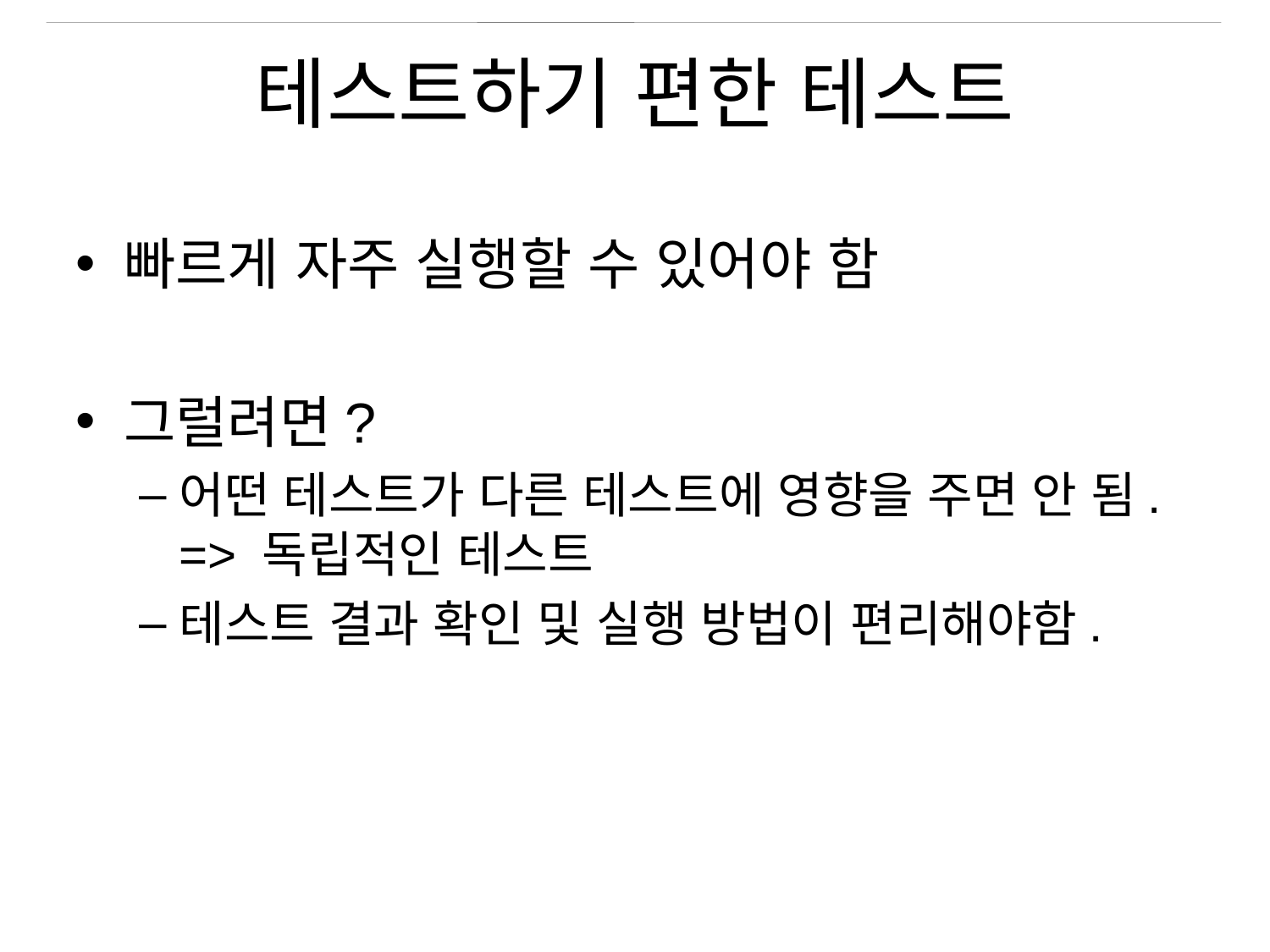

# 테스트하기 편한 테스트
빠르게 자주 실행할 수 있어야 함

그럴려면?
어떤 테스트가 다른 테스트에 영향을 주면 안 됨. => 독립적인 테스트
테스트 결과 확인 및 실행 방법이 편리해야함.